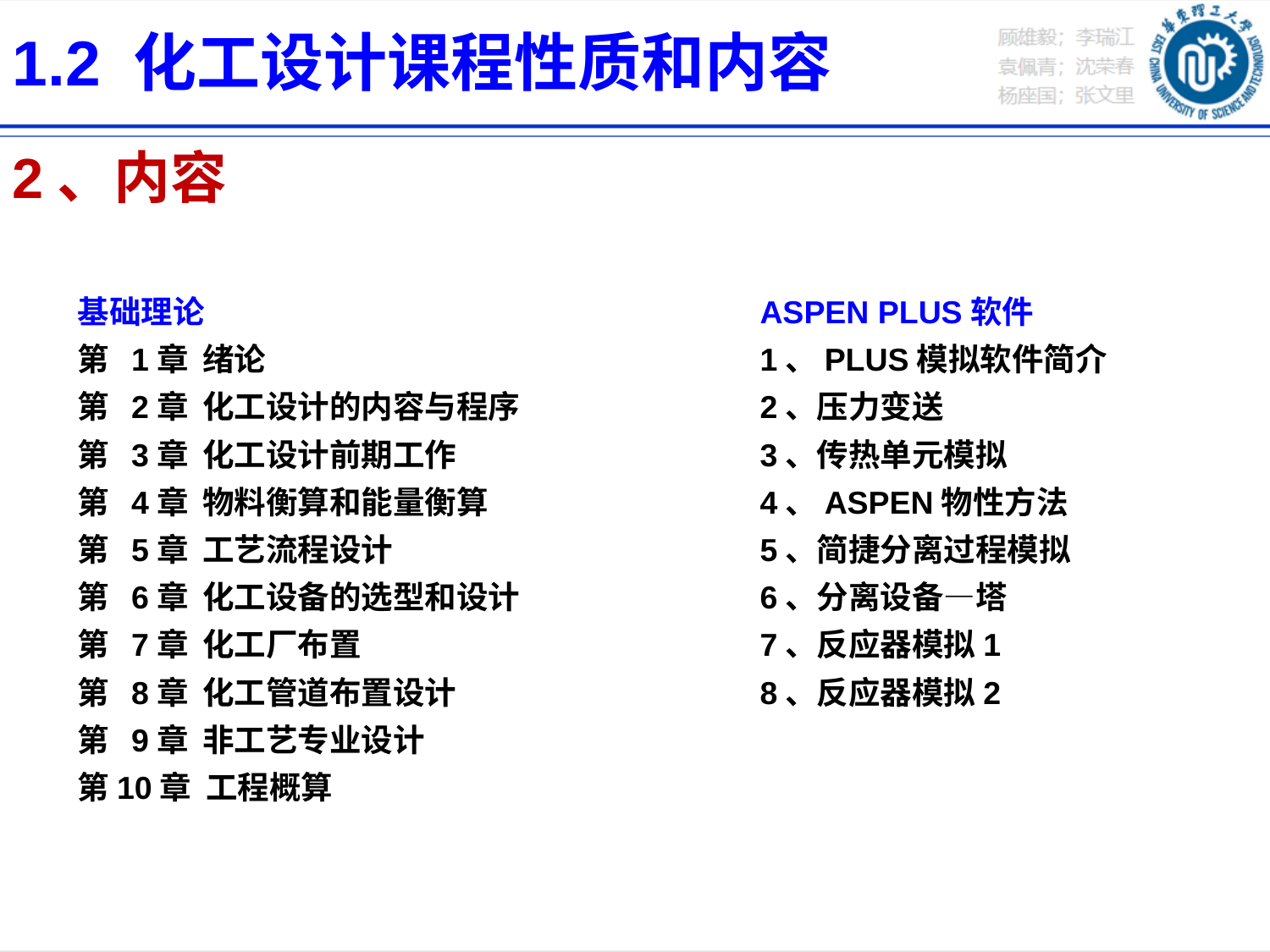

1.2 化工设计课程性质和内容
2、内容

        基础理论
        第  1章  绪论
        第  2章  化工设计的内容与程序
        第  3章  化工设计前期工作
        第  4章  物料衡算和能量衡算
        第  5章  工艺流程设计
        第  6章  化工设备的选型和设计
        第  7章  化工厂布置
        第  8章  化工管道布置设计
        第  9章  非工艺专业设计
        第10章  工程概算
ASPEN PLUS软件
1、PLUS模拟软件简介
2、压力变送
3、传热单元模拟
4、ASPEN物性方法
5、简捷分离过程模拟
6、分离设备—塔
7、反应器模拟1
8、反应器模拟2